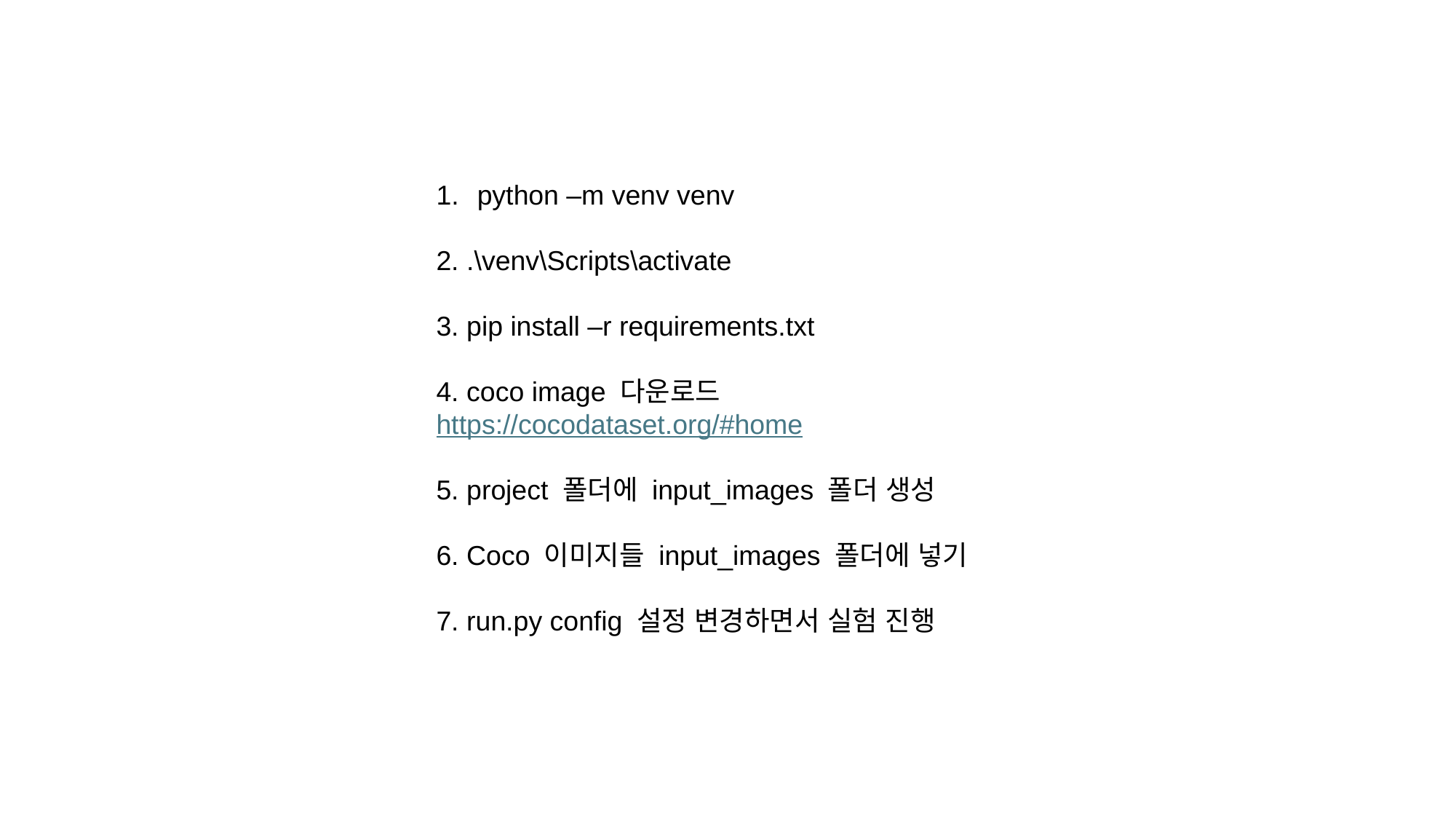

python –m venv venv

2. .\venv\Scripts\activate

3. pip install –r requirements.txt
4. coco image 다운로드
https://cocodataset.org/#home
5. project 폴더에 input_images 폴더 생성

6. Coco 이미지들 input_images 폴더에 넣기

7. run.py config 설정 변경하면서 실험 진행